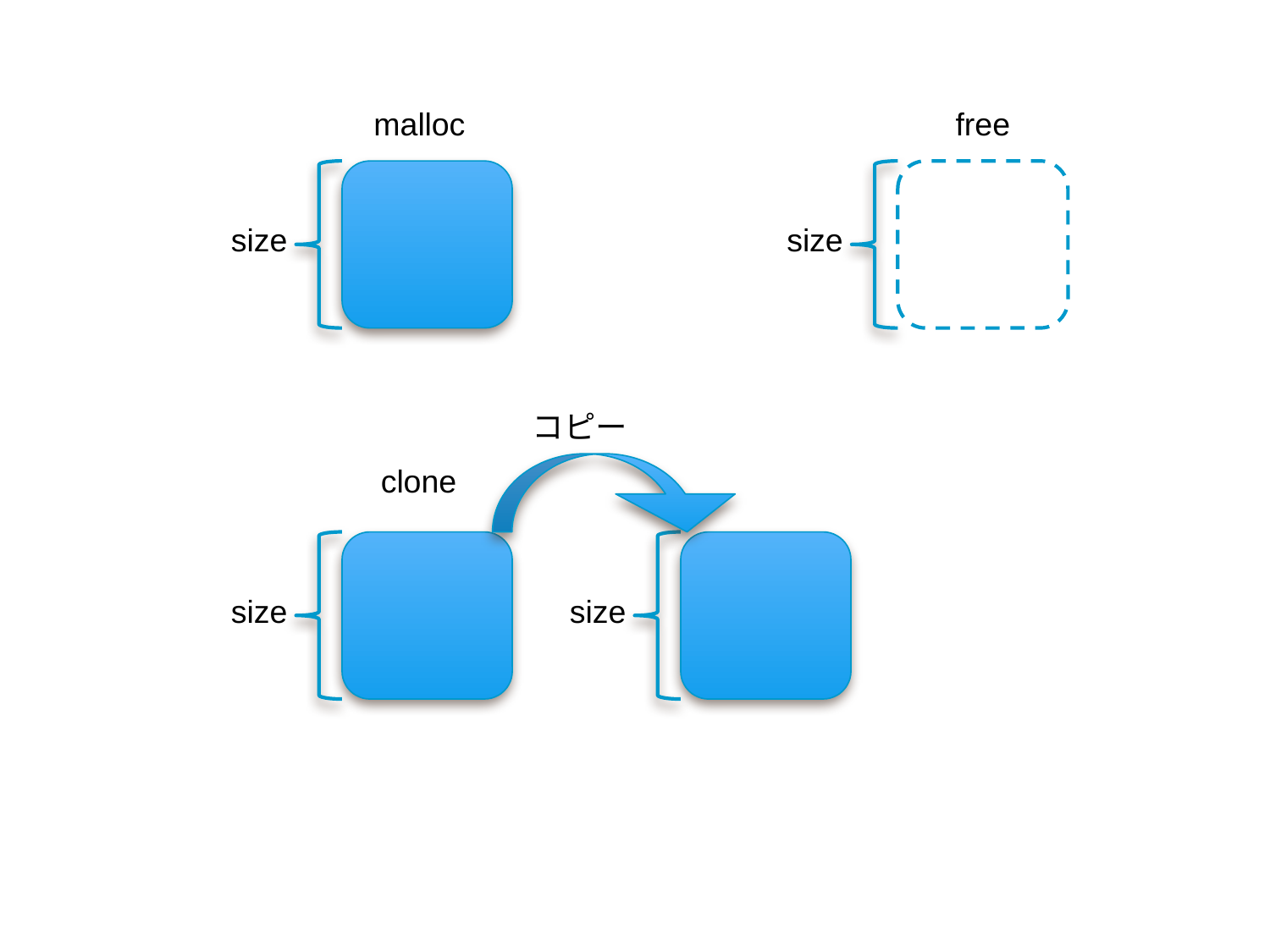

malloc
free

size
size
コピー

clone

size
size